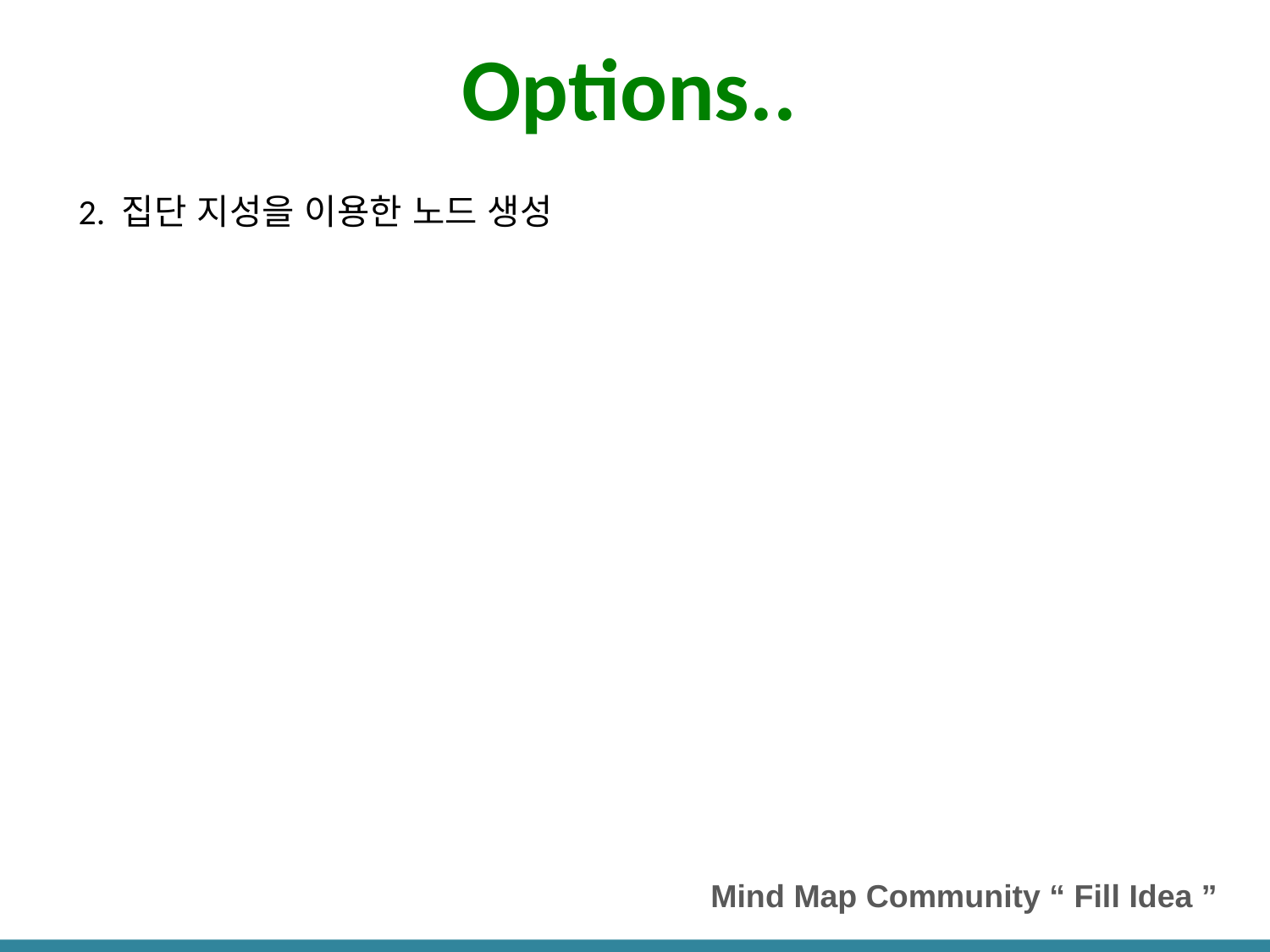

Options..

2. 집단 지성을 이용한 노드 생성

Mind Map Community “ Fill Idea ”